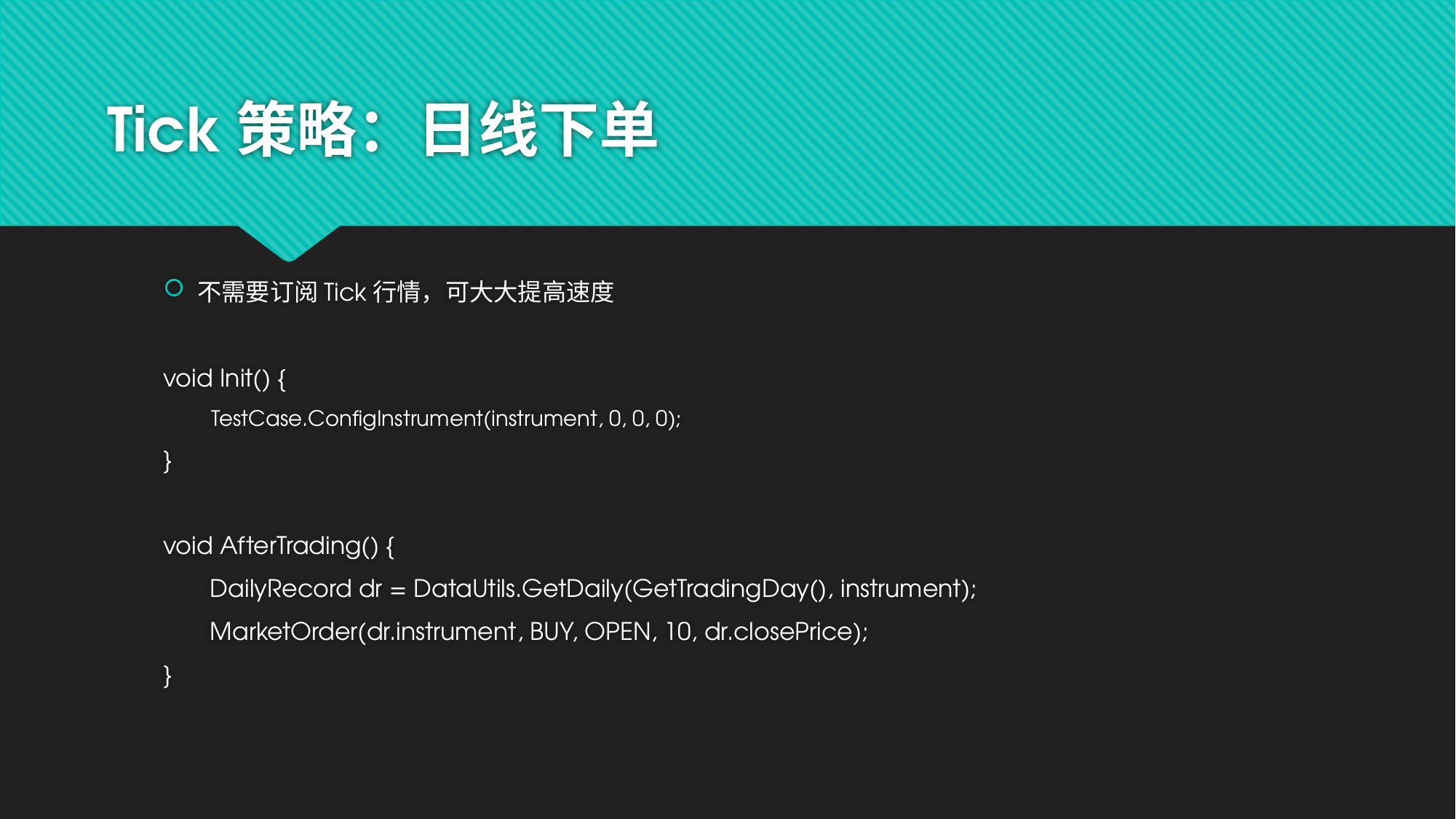

# Tick策略：日线下单
不需要订阅Tick行情，可大大提高速度

void Init() {
TestCase.ConfigInstrument(instrument, 0, 0, 0);
}

void AfterTrading() {
       DailyRecord dr = DataUtils.GetDaily(GetTradingDay(), instrument);
       MarketOrder(dr.instrument, BUY, OPEN, 10, dr.closePrice);
}